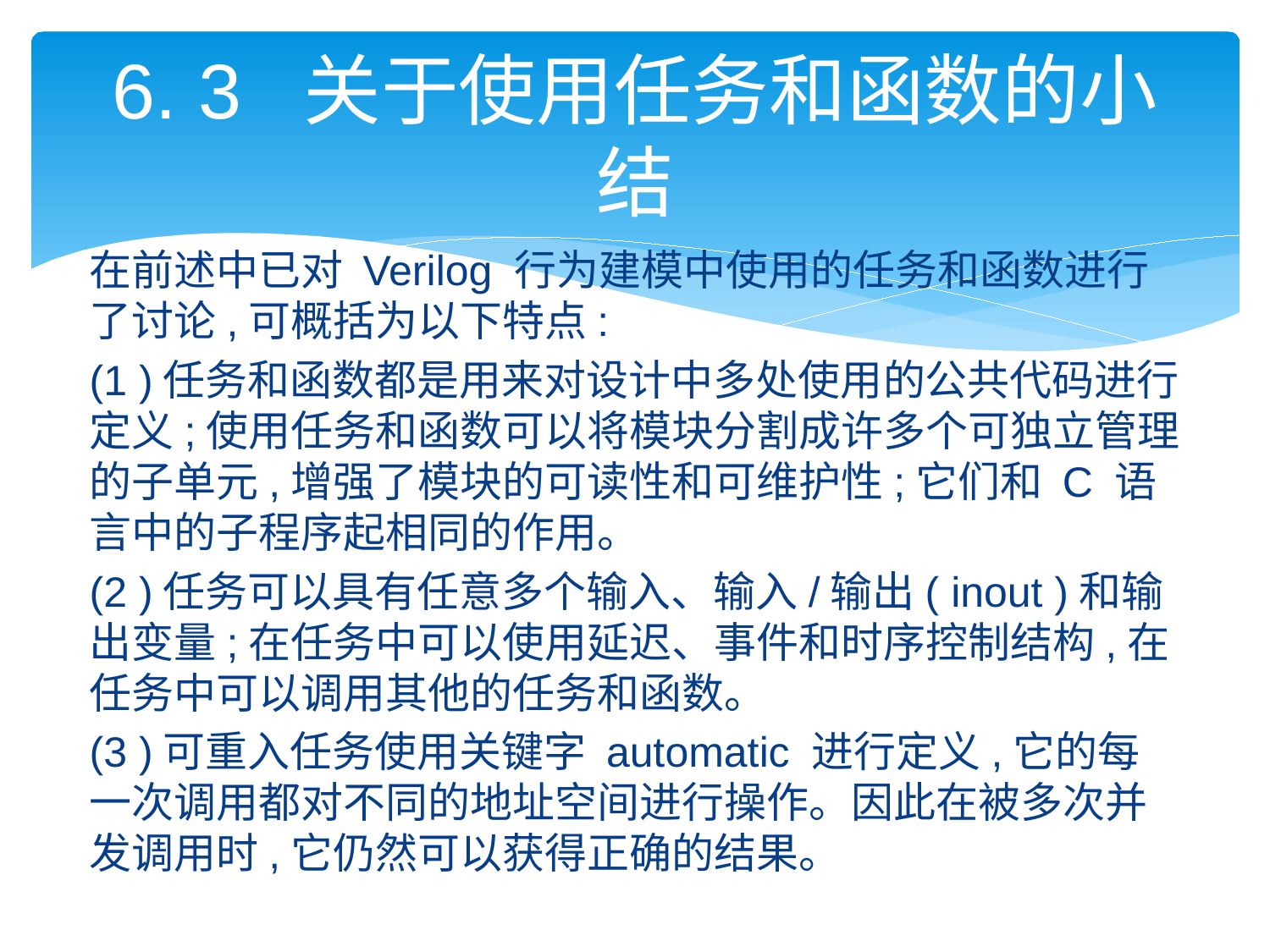

# 6. 3  关于使用任务和函数的小结
在前述中已对 Verilog 行为建模中使用的任务和函数进行了讨论,可概括为以下特点:
(1 )任务和函数都是用来对设计中多处使用的公共代码进行定义;使用任务和函数可以将模块分割成许多个可独立管理的子单元,增强了模块的可读性和可维护性;它们和 C 语言中的子程序起相同的作用。
(2 )任务可以具有任意多个输入、输入/输出( inout )和输出变量;在任务中可以使用延迟、事件和时序控制结构,在任务中可以调用其他的任务和函数。
(3 )可重入任务使用关键字 automatic 进行定义,它的每一次调用都对不同的地址空间进行操作。因此在被多次并发调用时,它仍然可以获得正确的结果。